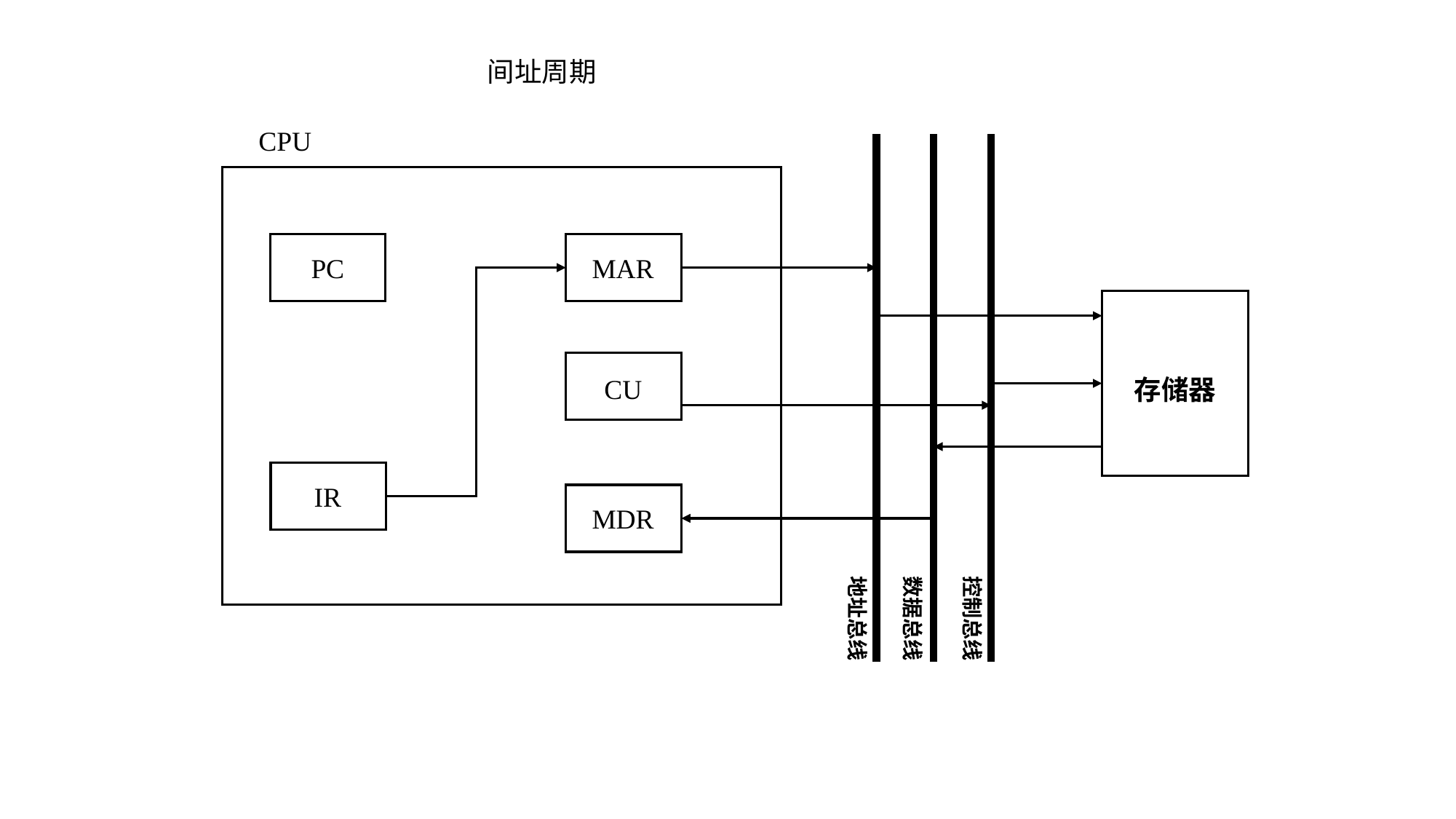

间址周期
CPU

MAR
PC

存储器

CU

IR

MDR
地址总线
数据总线
控制总线